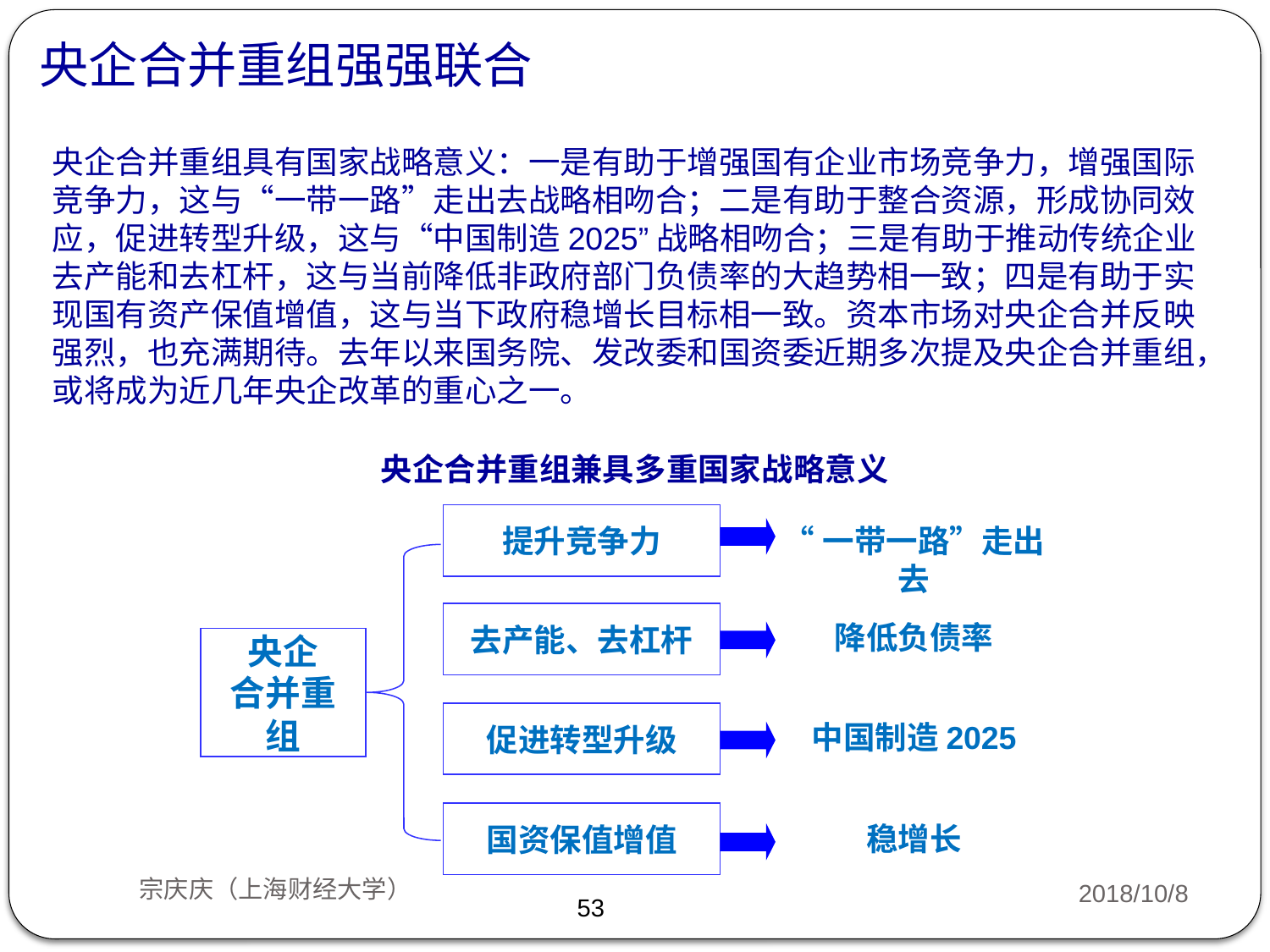

央企合并重组强强联合
央企合并重组具有国家战略意义：一是有助于增强国有企业市场竞争力，增强国际竞争力，这与“一带一路”走出去战略相吻合；二是有助于整合资源，形成协同效应，促进转型升级，这与“中国制造2025”战略相吻合；三是有助于推动传统企业去产能和去杠杆，这与当前降低非政府部门负债率的大趋势相一致；四是有助于实现国有资产保值增值，这与当下政府稳增长目标相一致。资本市场对央企合并反映强烈，也充满期待。去年以来国务院、发改委和国资委近期多次提及央企合并重组，或将成为近几年央企改革的重心之一。
央企合并重组兼具多重国家战略意义
提升竞争力
“一带一路”走出去

去产能、去杠杆
降低负债率

央企
合并重组
促进转型升级
中国制造2025

国资保值增值
稳增长

宗庆庆（上海财经大学）
2018/10/8
53